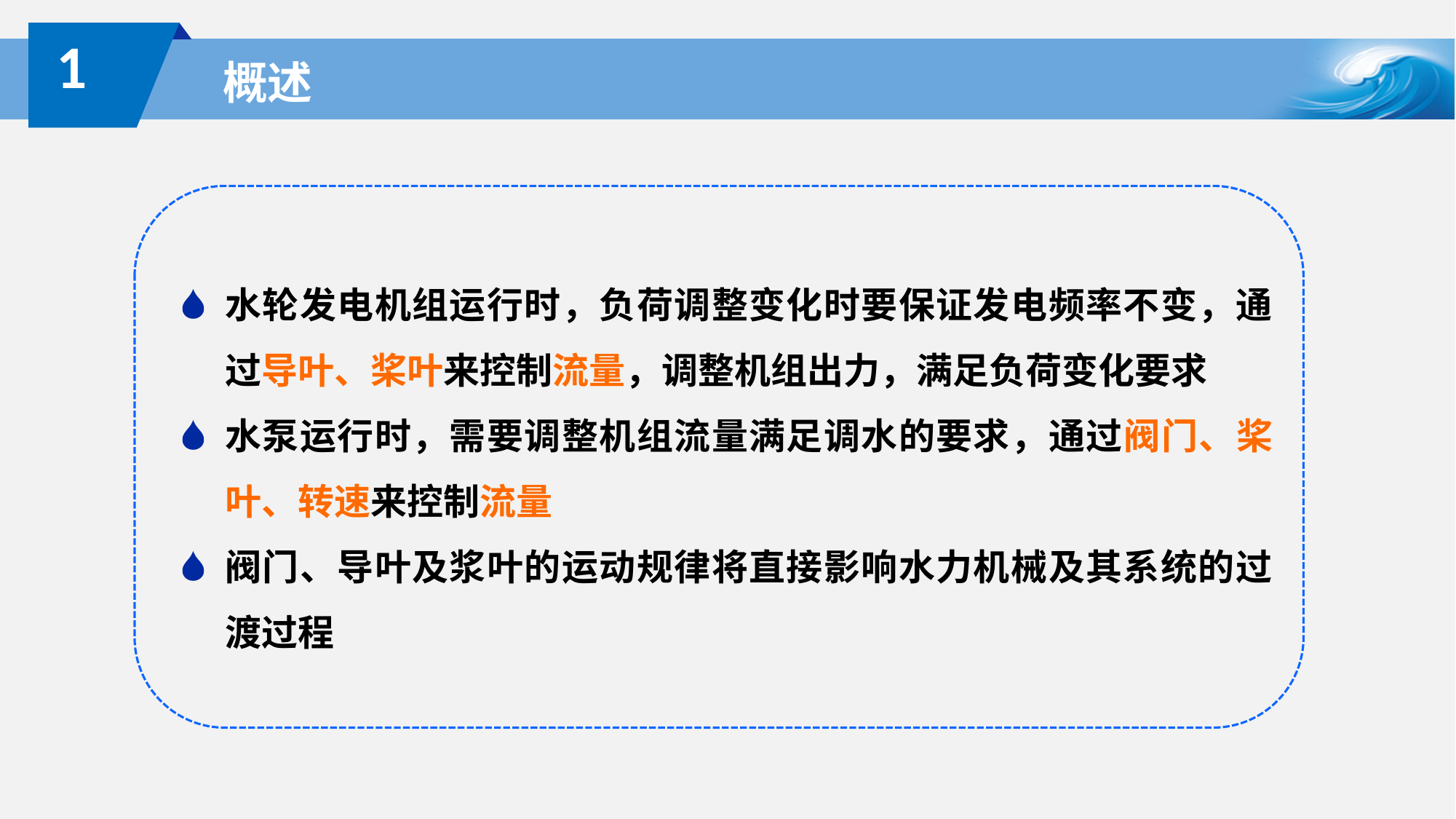

1
# 概述
水轮发电机组运行时，负荷调整变化时要保证发电频率不变，通过导叶、桨叶来控制流量，调整机组出力，满足负荷变化要求
水泵运行时，需要调整机组流量满足调水的要求，通过阀门、桨叶、转速来控制流量
阀门、导叶及浆叶的运动规律将直接影响水力机械及其系统的过渡过程